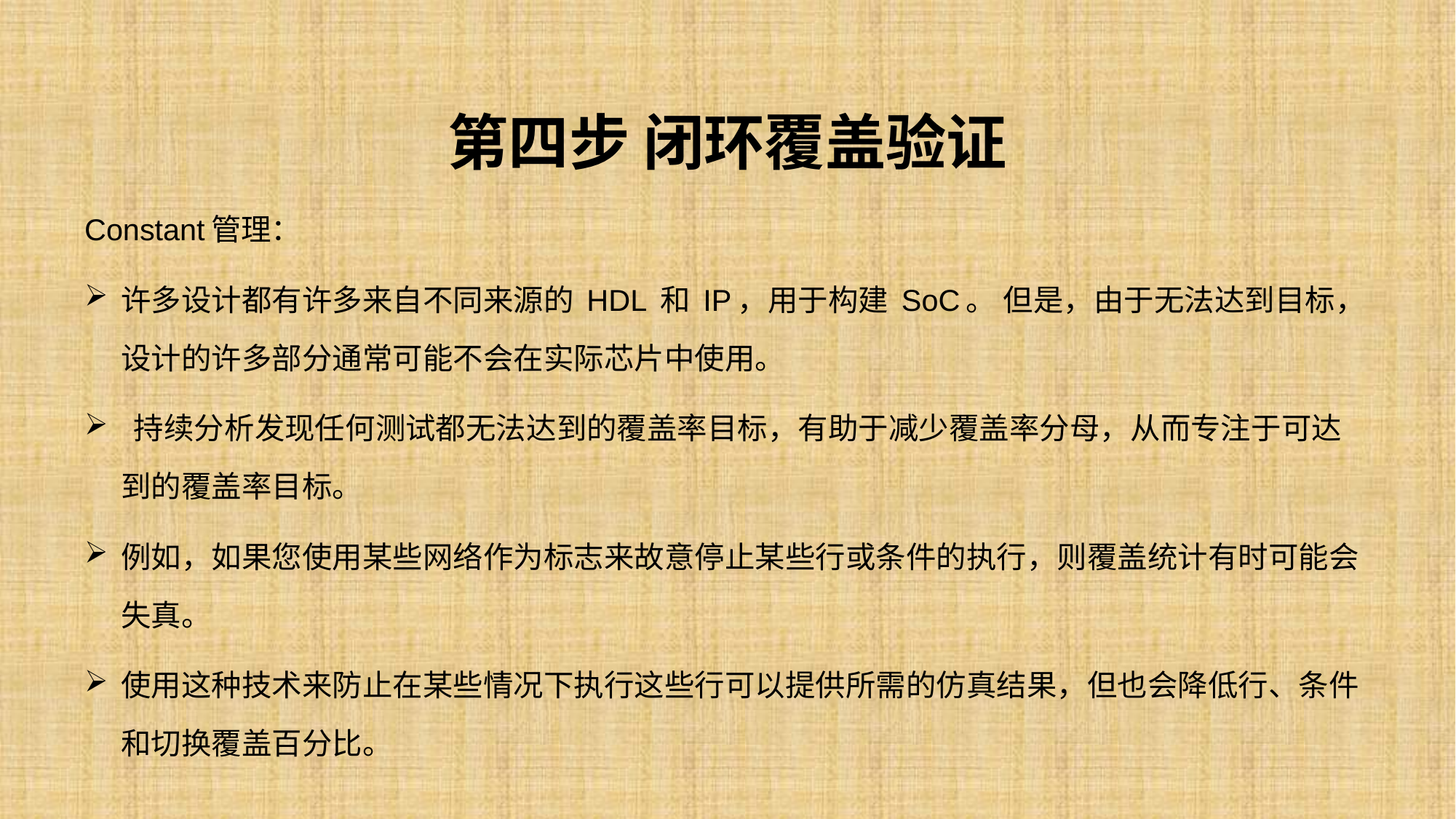

# 第四步 闭环覆盖验证
Constant管理：
许多设计都有许多来自不同来源的 HDL 和 IP，用于构建 SoC。 但是，由于无法达到目标，设计的许多部分通常可能不会在实际芯片中使用。
 持续分析发现任何测试都无法达到的覆盖率目标，有助于减少覆盖率分母，从而专注于可达到的覆盖率目标。
例如，如果您使用某些网络作为标志来故意停止某些行或条件的执行，则覆盖统计有时可能会失真。
使用这种技术来防止在某些情况下执行这些行可以提供所需的仿真结果，但也会降低行、条件和切换覆盖百分比。